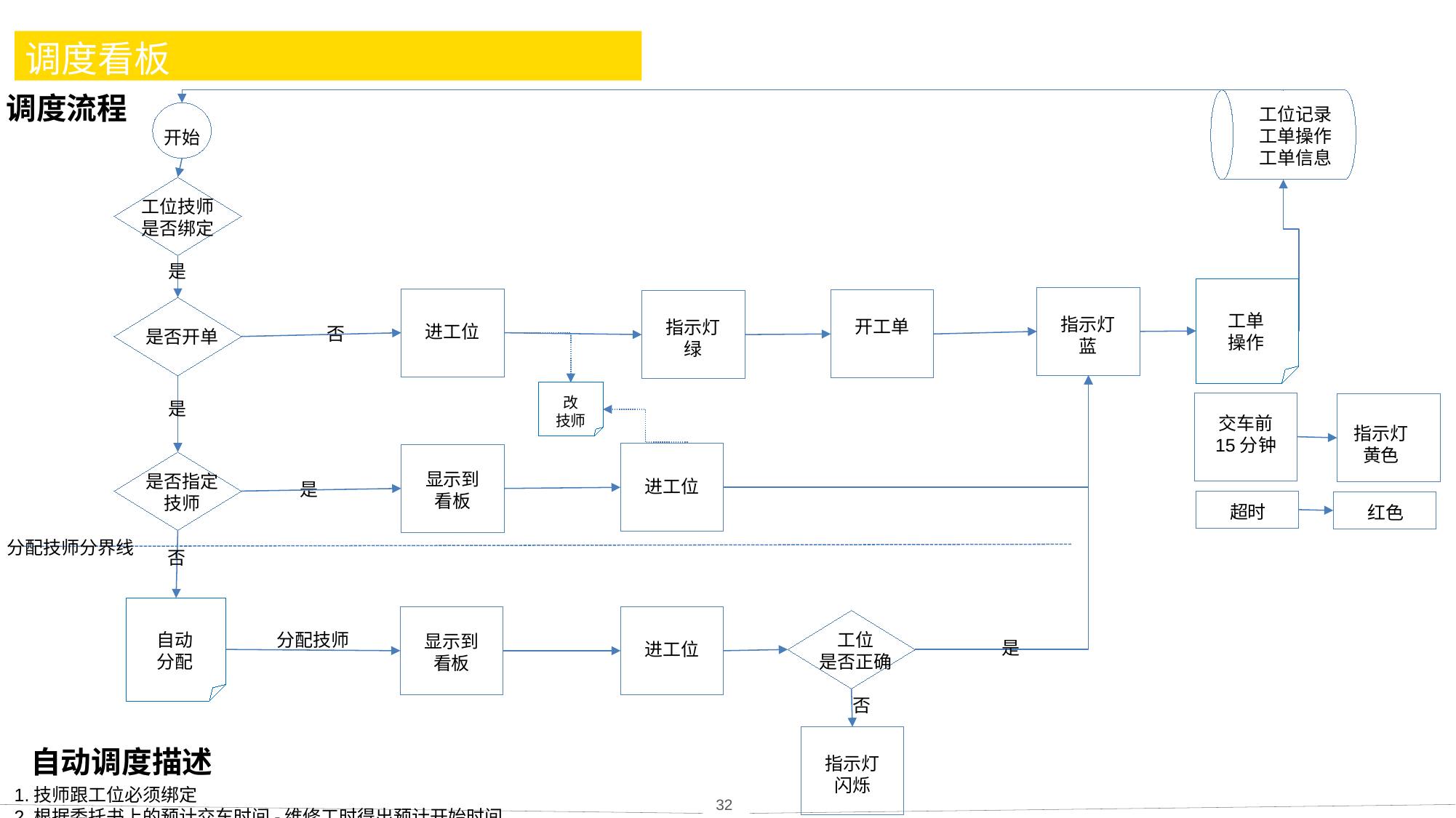

# 调度看板
调度流程

工位记录
工单操作
工单信息

开始

工位技师
是否绑定
是

工单
操作

指示灯
蓝

进工位

开工单

指示灯
绿

是否开单
否
是

改
技师

交车前
15分钟

指示灯
黄色

进工位

显示到
看板

是否指定
技师
是

超时

红色
否
分配技师分界线

自动
分配

显示到
看板

进工位

工位
是否正确
分配技师
是
否

指示灯
闪烁
自动调度描述
1.技师跟工位必须绑定
2.根据委托书上的预计交车时间-维修工时得出预计开始时间
3.当技师打开点击“工单开始”，为实际开始时间；点击“整车完工”，为实际交车时间，当产生这些时间看板上的进度条变成实际的时间。
4.预约时间：预约车辆占用一个15min长度的进度条，当15min车辆识别为检测到车辆进场，则后面可以继续给该技师派工
5.距离预计交车时间15min，自动调度，色块上去
6.每有一辆车点了整车完工，所有的已派工未开始的车都需要重新刷新一次。